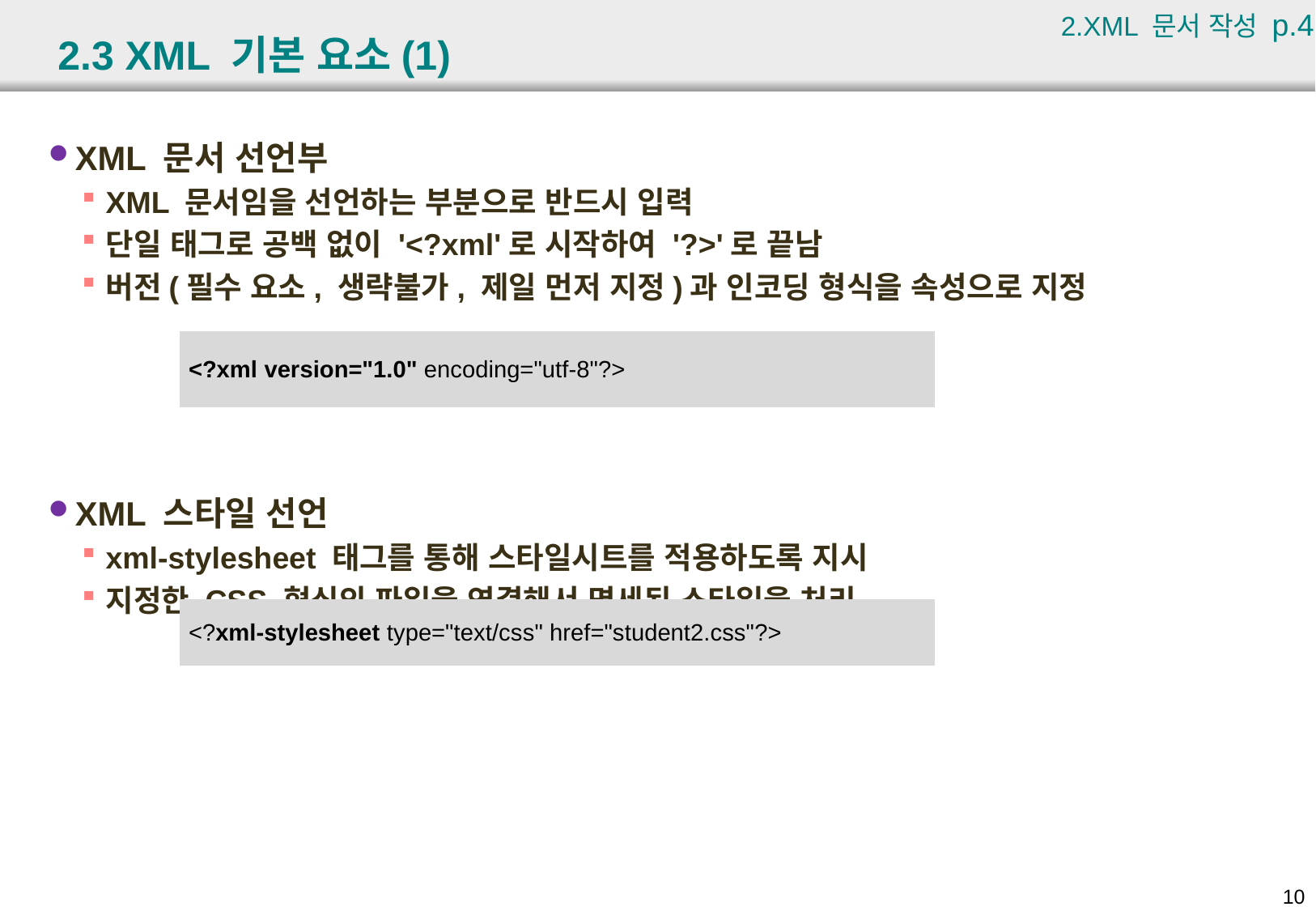

2.XML 문서 작성 p.415
# 2.3 XML 기본 요소(1)
XML 문서 선언부
XML 문서임을 선언하는 부분으로 반드시 입력
단일 태그로 공백 없이 '<?xml'로 시작하여 '?>'로 끝남
버전(필수 요소, 생략불가, 제일 먼저 지정)과 인코딩 형식을 속성으로 지정

XML 스타일 선언
xml-stylesheet 태그를 통해 스타일시트를 적용하도록 지시
지정한 CSS 형식의 파일을 연결해서 명세된 스타일을 처리

| <?xml version="1.0" encoding="utf-8"?> |
| --- |
| <?xml-stylesheet type="text/css" href="student2.css"?> |
| --- |